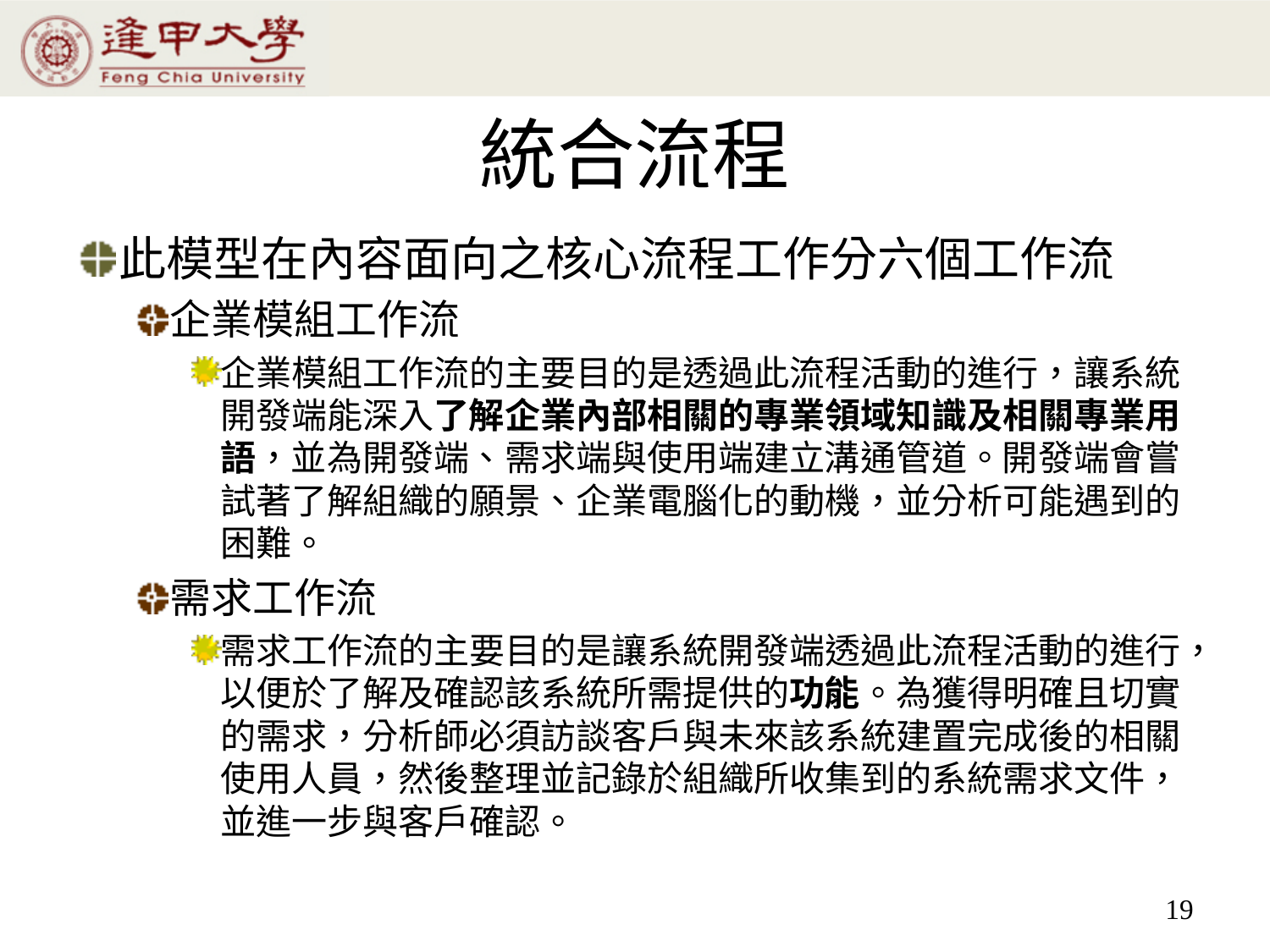

# 統合流程
此模型在內容面向之核心流程工作分六個工作流
企業模組工作流
企業模組工作流的主要目的是透過此流程活動的進行，讓系統開發端能深入了解企業內部相關的專業領域知識及相關專業用語，並為開發端、需求端與使用端建立溝通管道。開發端會嘗試著了解組織的願景、企業電腦化的動機，並分析可能遇到的困難。
需求工作流
需求工作流的主要目的是讓系統開發端透過此流程活動的進行，以便於了解及確認該系統所需提供的功能。為獲得明確且切實的需求，分析師必須訪談客戶與未來該系統建置完成後的相關使用人員，然後整理並記錄於組織所收集到的系統需求文件，並進一步與客戶確認。

19